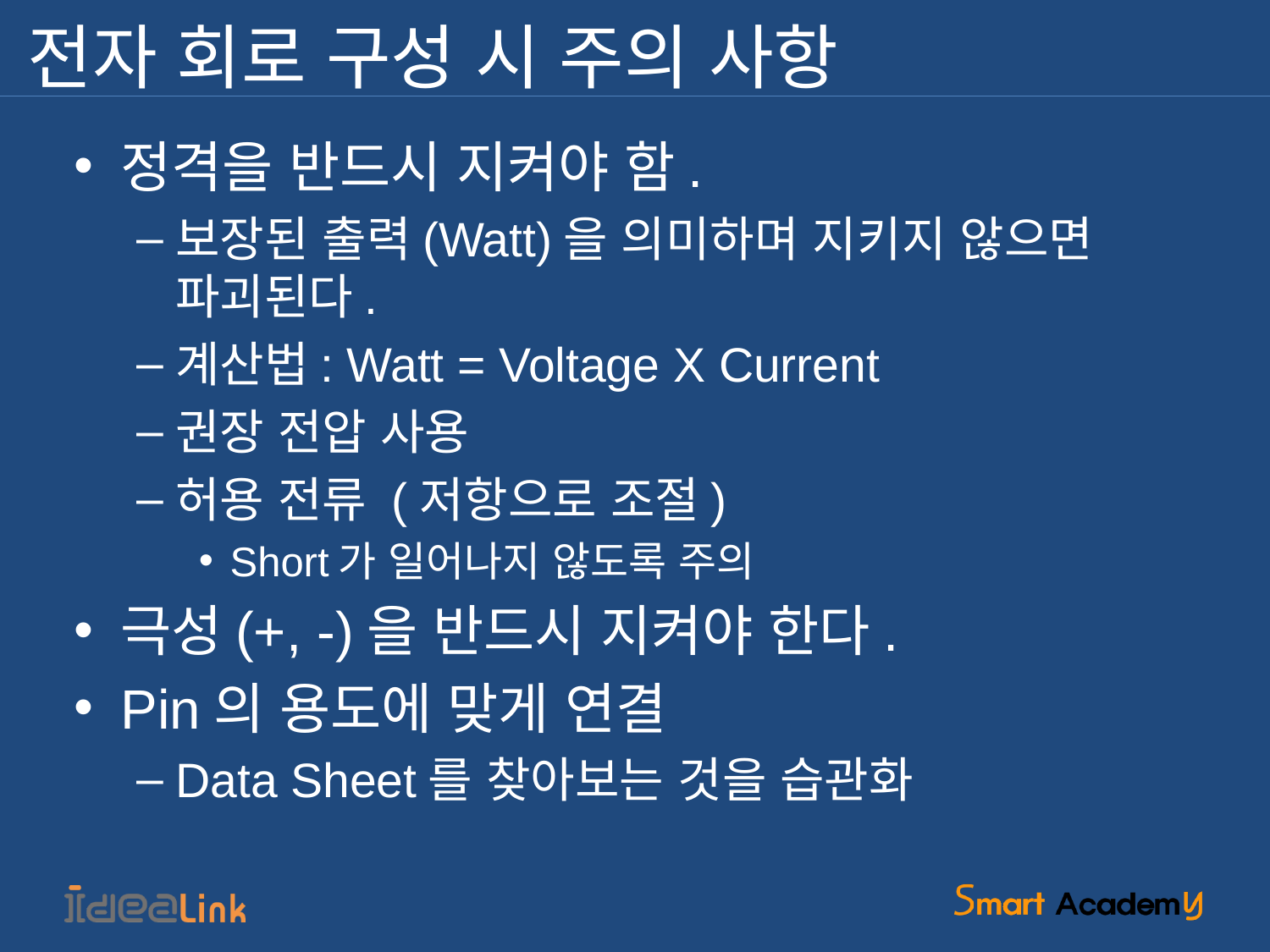

# 전자 회로 구성 시 주의 사항
정격을 반드시 지켜야 함.
보장된 출력(Watt)을 의미하며 지키지 않으면 파괴된다.
계산법: Watt = Voltage X Current
권장 전압 사용
허용 전류 (저항으로 조절)
Short가 일어나지 않도록 주의
극성(+, -)을 반드시 지켜야 한다.
Pin의 용도에 맞게 연결
Data Sheet를 찾아보는 것을 습관화